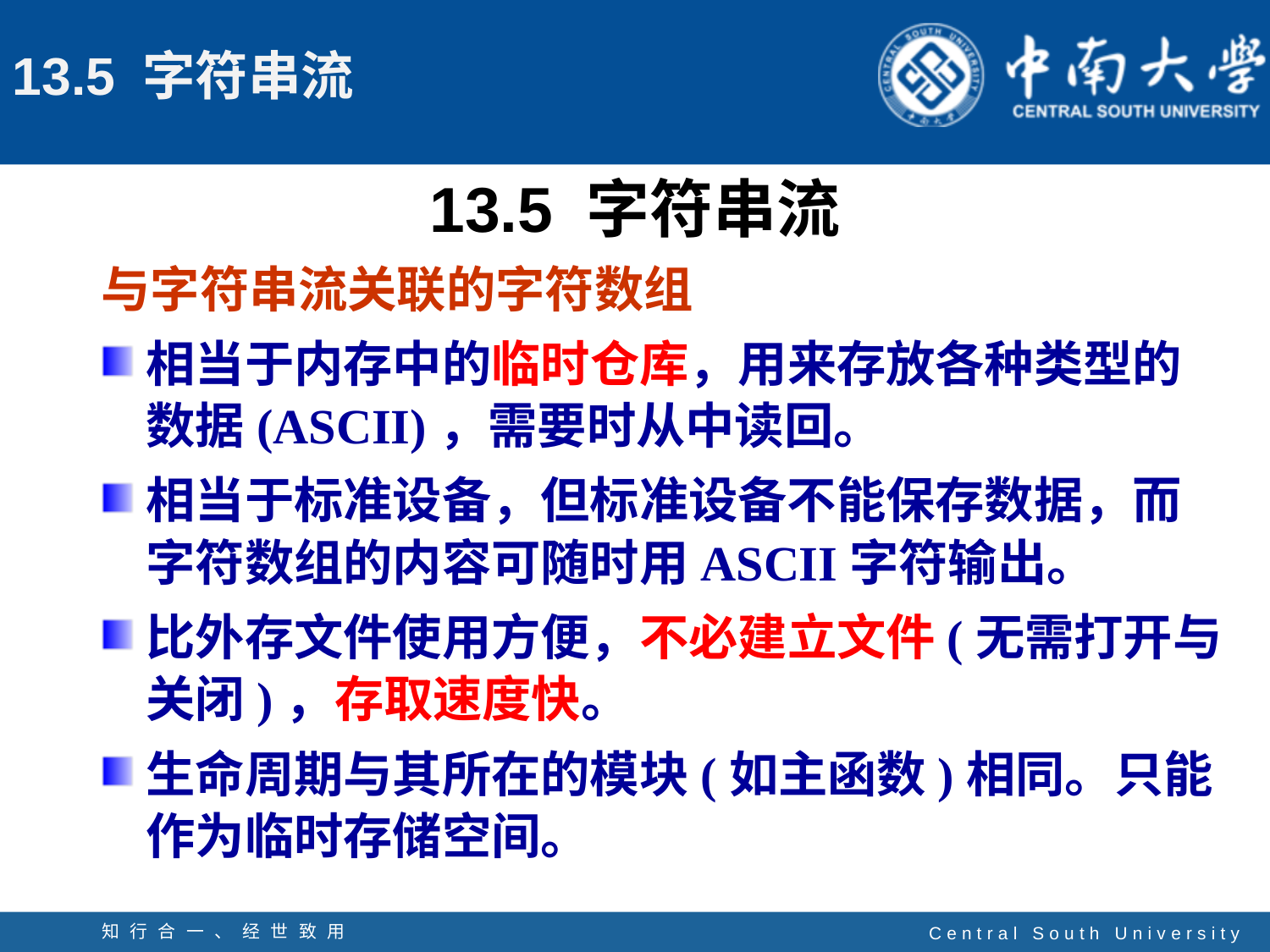

13.5 字符串流
与字符串流关联的字符数组
相当于内存中的临时仓库，用来存放各种类型的数据(ASCII)，需要时从中读回。
相当于标准设备，但标准设备不能保存数据，而字符数组的内容可随时用ASCII字符输出。
比外存文件使用方便，不必建立文件(无需打开与关闭)，存取速度快。
生命周期与其所在的模块(如主函数)相同。只能作为临时存储空间。

知行合一、经世致用
自强不息 厚德载物
Central South University
59